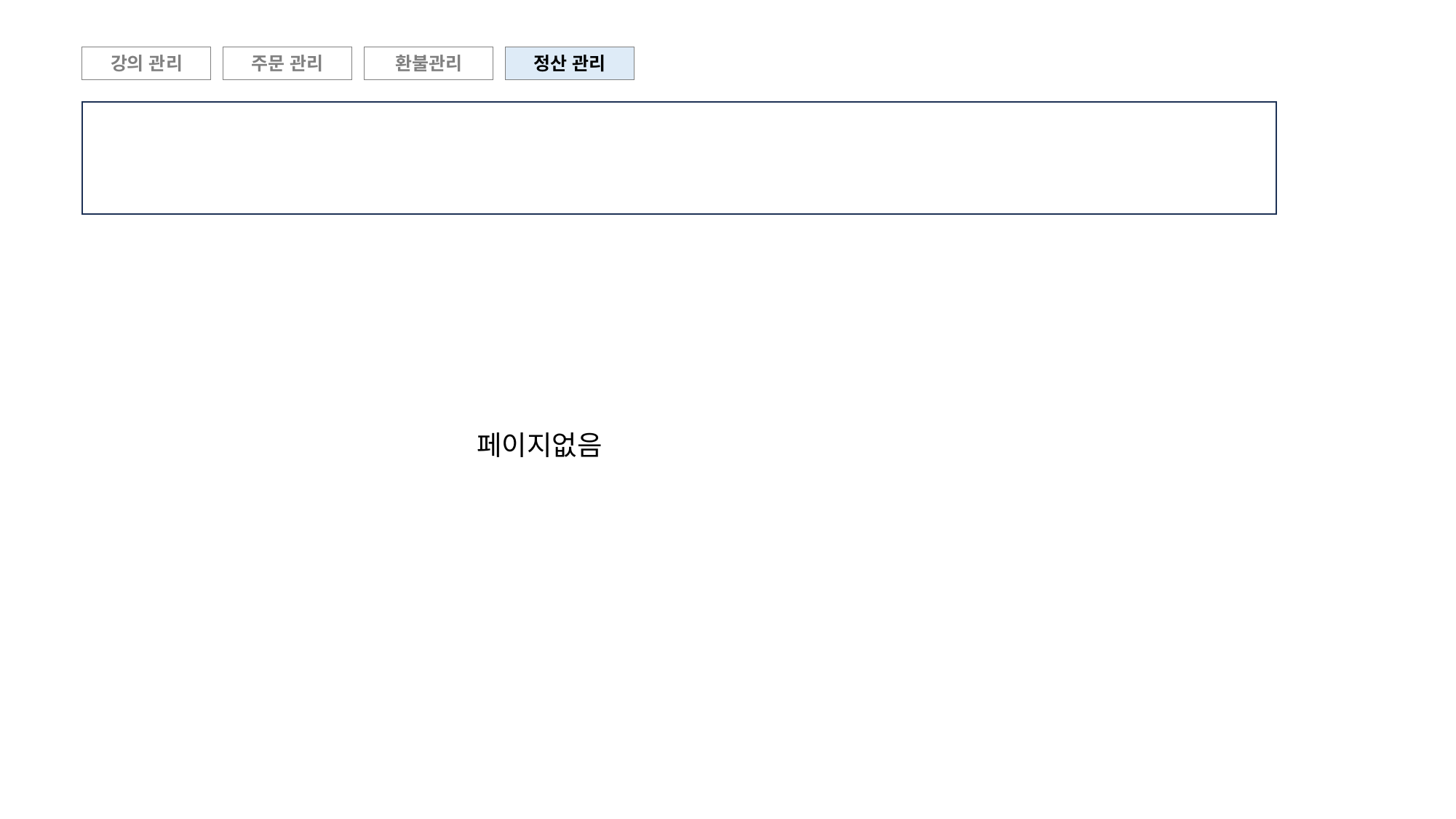

정산 관리
환불관리
강의 관리
주문 관리

페이지없음